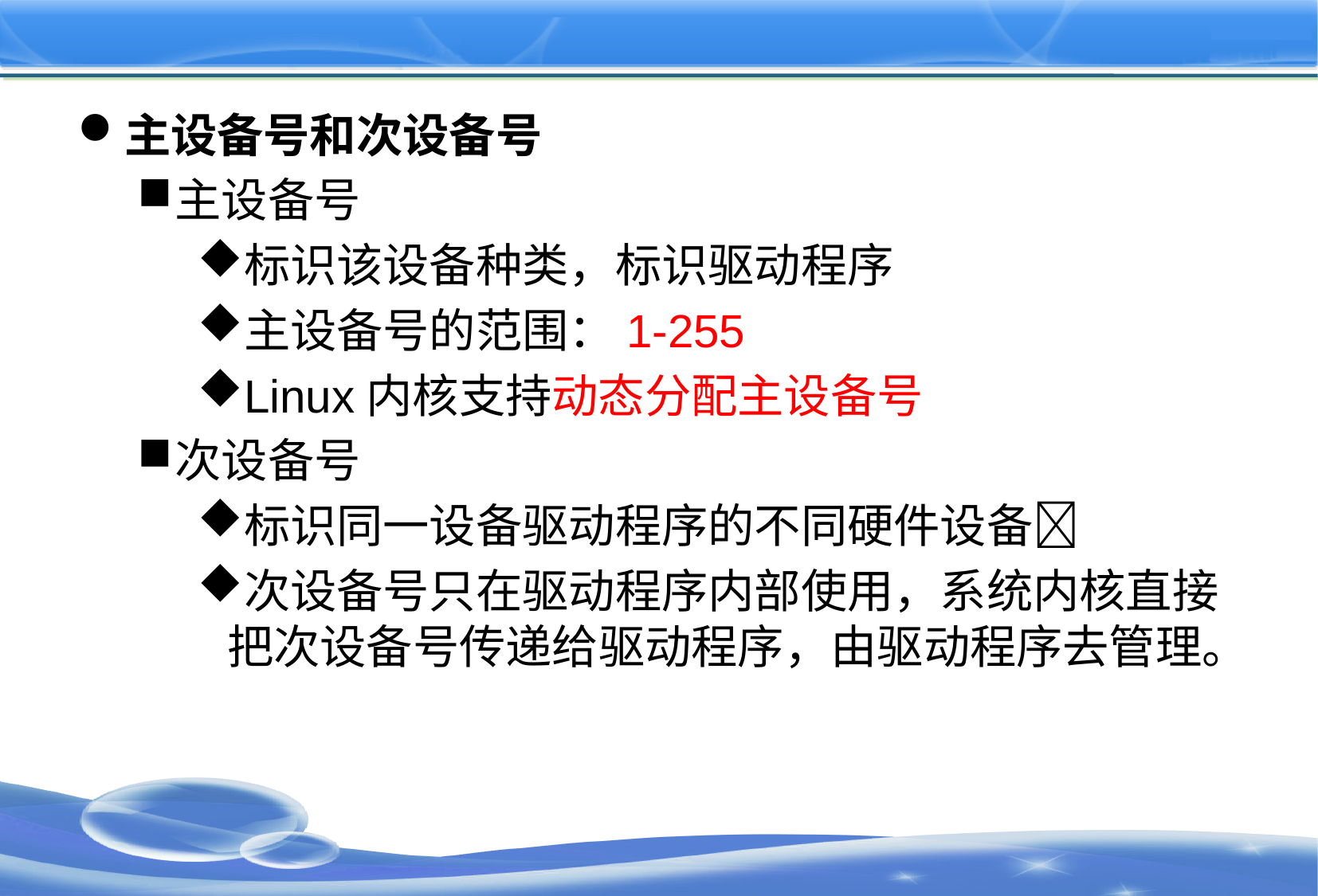

#
主设备号和次设备号
主设备号
标识该设备种类，标识驱动程序
主设备号的范围：1-255
Linux内核支持动态分配主设备号
次设备号
标识同一设备驱动程序的不同硬件设备􀁺
次设备号只在驱动程序内部使用，系统内核直接把次设备号传递给驱动程序，由驱动程序去管理。